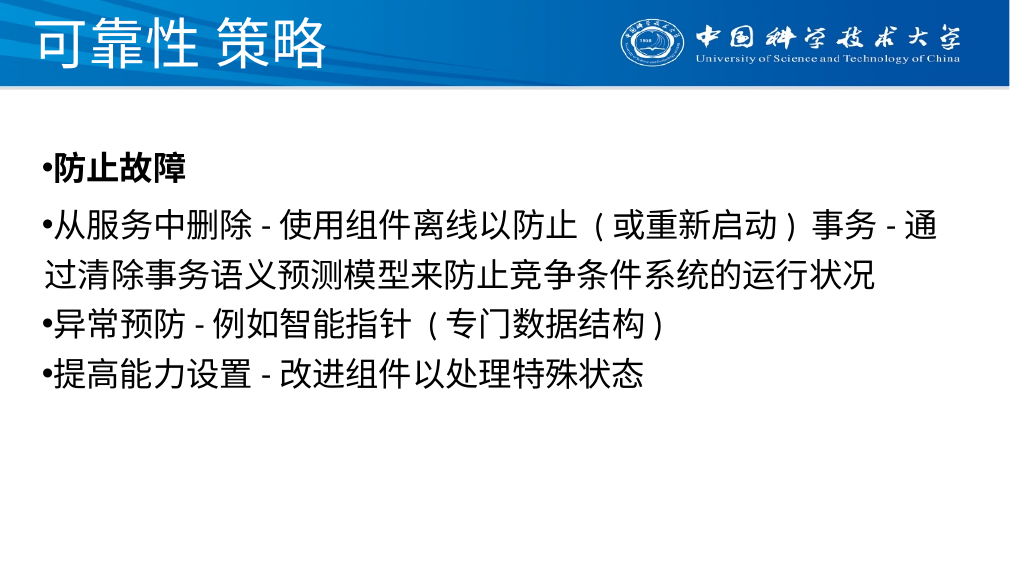

# 可靠性 策略
防止故障
从服务中删除-使用组件离线以防止 (或重新启动) 事务-通过清除事务语义预测模型来防止竞争条件系统的运行状况
异常预防-例如智能指针 (专门数据结构)
提高能力设置-改进组件以处理特殊状态